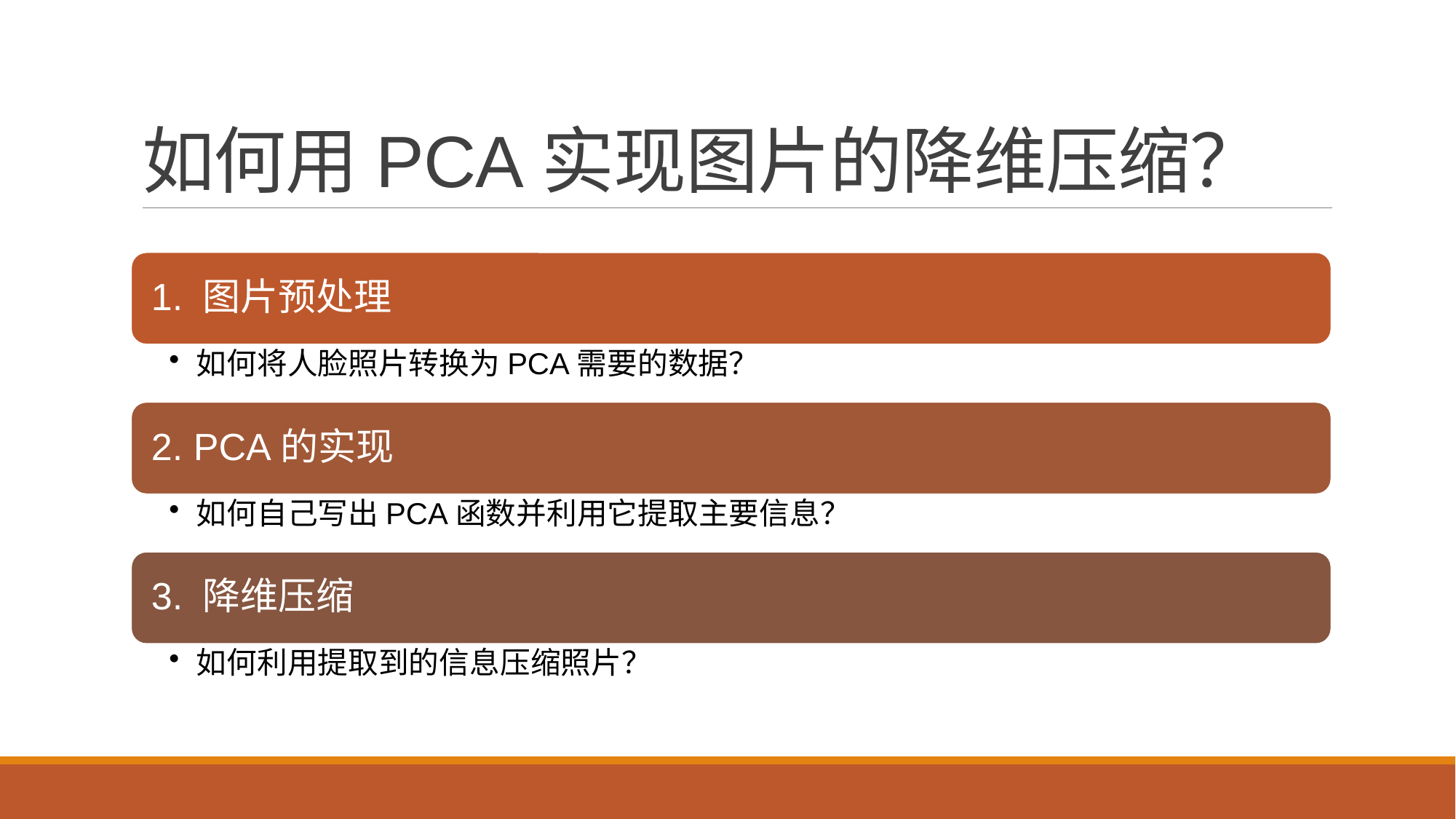

# 如何用PCA实现图片的降维压缩？
1. 图片预处理
如何将人脸照片转换为PCA需要的数据？
2. PCA的实现
如何自己写出PCA函数并利用它提取主要信息？
3. 降维压缩
如何利用提取到的信息压缩照片？